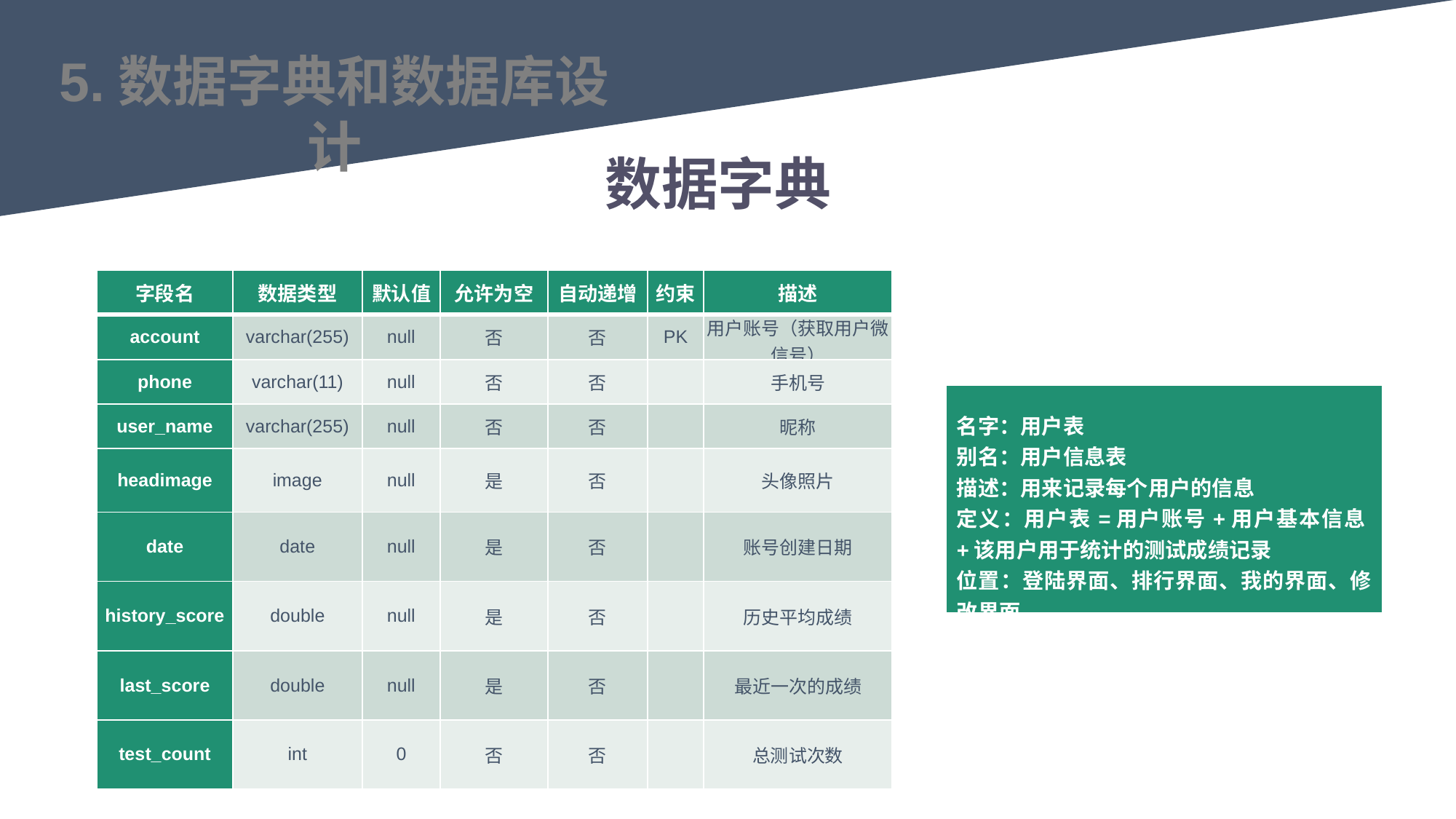

5.数据字典和数据库设计
数据字典
| 字段名 | 数据类型 | 默认值 | 允许为空 | 自动递增 | 约束 | 描述 |
| --- | --- | --- | --- | --- | --- | --- |
| account | varchar(255) | null | 否 | 否 | PK | 用户账号（获取用户微信号） |
| phone | varchar(11) | null | 否 | 否 |  | 手机号 |
| user\_name | varchar(255) | null | 否 | 否 |  | 昵称 |
| headimage | image | null | 是 | 否 |  | 头像照片 |
| date | date | null | 是 | 否 |  | 账号创建日期 |
| history\_score | double | null | 是 | 否 |  | 历史平均成绩 |
| last\_score | double | null | 是 | 否 |  | 最近一次的成绩 |
| test\_count | int | 0 | 否 | 否 |  | 总测试次数 |
| 名字：用户表 别名：用户信息表 描述：用来记录每个用户的信息 定义：用户表=用户账号+用户基本信息+该用户用于统计的测试成绩记录 位置：登陆界面、排行界面、我的界面、修改界面 |
| --- |